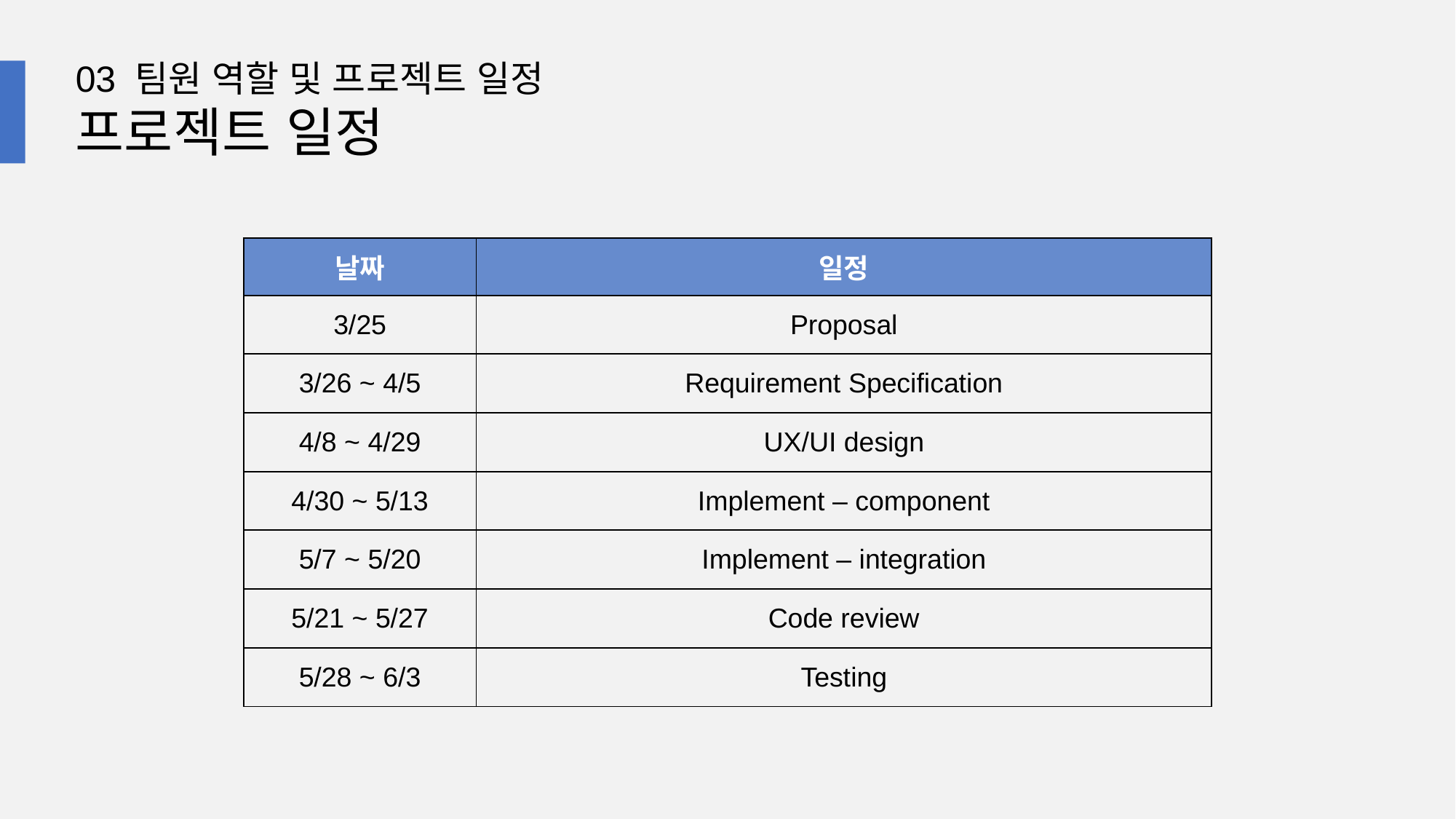

03 팀원 역할 및 프로젝트 일정
프로젝트 일정

| 날짜 | 일정 |
| --- | --- |
| 3/25 | Proposal |
| 3/26 ~ 4/5 | Requirement Specification |
| 4/8 ~ 4/29 | UX/UI design |
| 4/30 ~ 5/13 | Implement – component |
| 5/7 ~ 5/20 | Implement – integration |
| 5/21 ~ 5/27 | Code review |
| 5/28 ~ 6/3 | Testing |